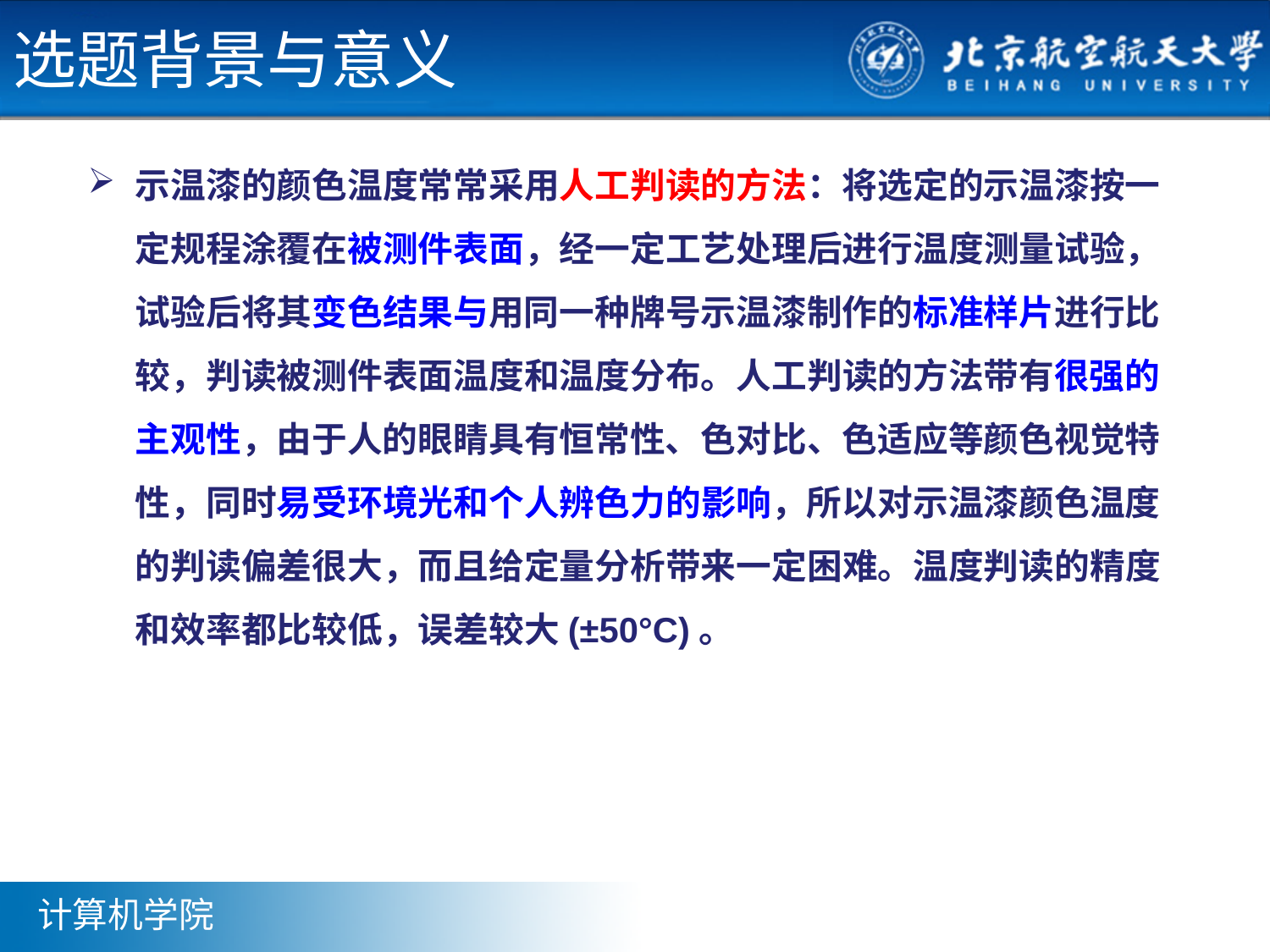

# 选题背景与意义
示温漆的颜色温度常常采用人工判读的方法：将选定的示温漆按一定规程涂覆在被测件表面，经一定工艺处理后进行温度测量试验，试验后将其变色结果与用同一种牌号示温漆制作的标准样片进行比较，判读被测件表面温度和温度分布。人工判读的方法带有很强的主观性，由于人的眼睛具有恒常性、色对比、色适应等颜色视觉特性，同时易受环境光和个人辨色力的影响，所以对示温漆颜色温度的判读偏差很大，而且给定量分析带来一定困难。温度判读的精度和效率都比较低，误差较大(±50°C)。